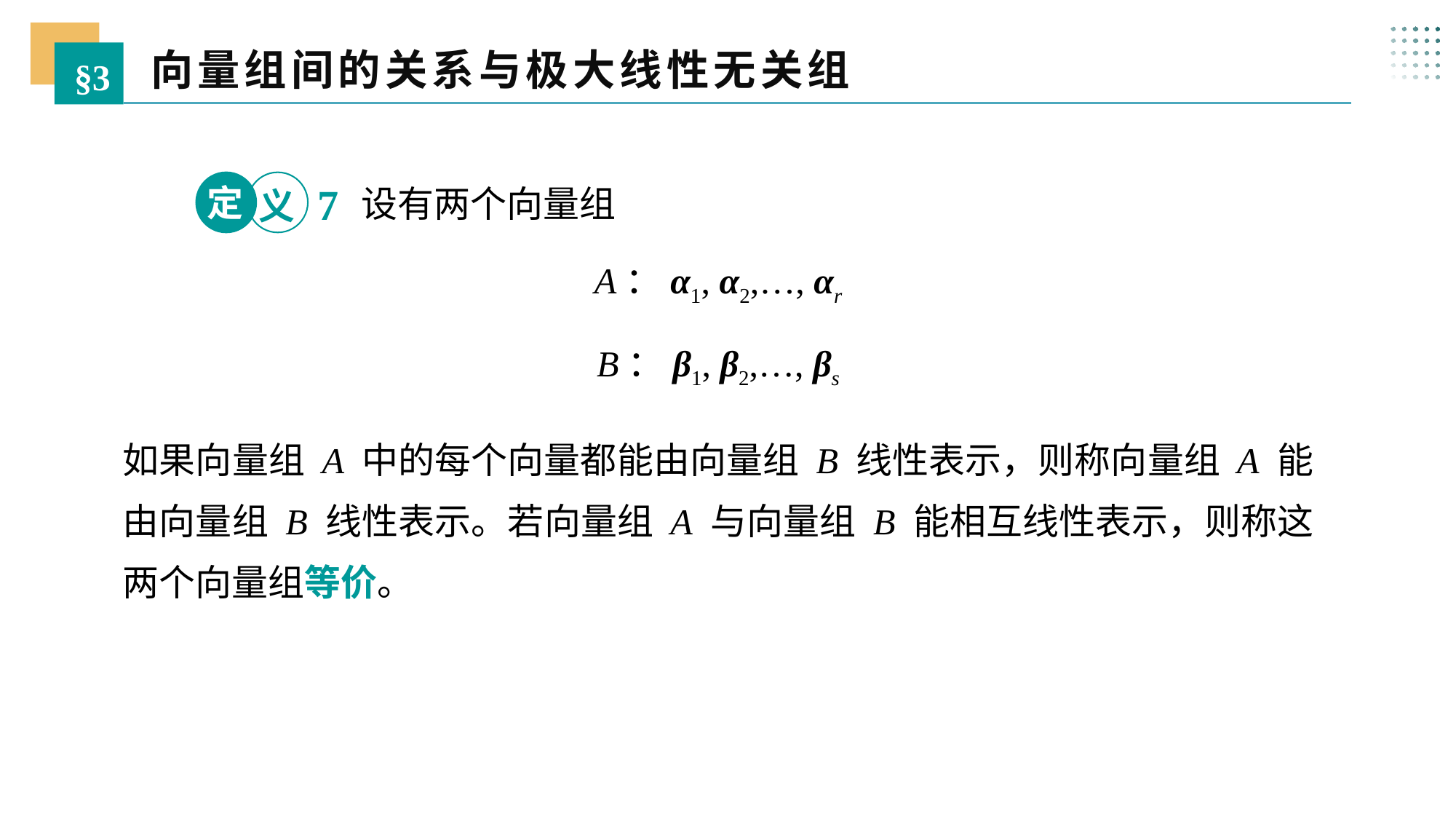

向量组间的关系与极大线性无关组
§3

定

7
义
                            设有两个向量组
A：α1, α2,…, αr
B：β1, β2,…, βs
如果向量组 A 中的每个向量都能由向量组 B 线性表示，则称向量组 A 能由向量组 B 线性表示。若向量组 A 与向量组 B 能相互线性表示，则称这两个向量组等价。